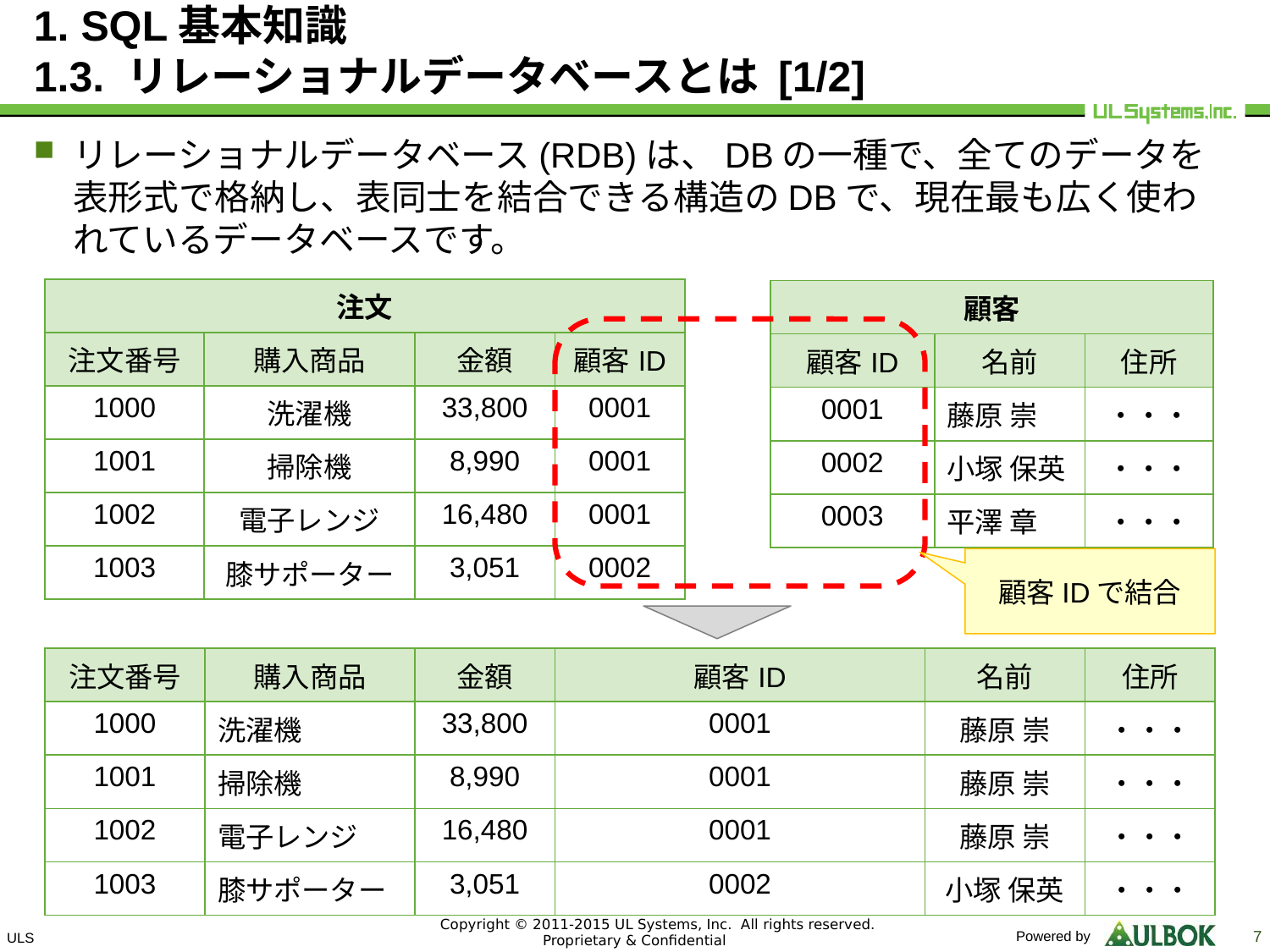

# 1. SQL基本知識 1.3. リレーショナルデータベースとは [1/2]
リレーショナルデータベース(RDB)は、DBの一種で、全てのデータを表形式で格納し、表同士を結合できる構造のDBで、現在最も広く使われているデータベースです。

| 注文 |  |  |  |
| --- | --- | --- | --- |
| 注文番号 | 購入商品 | 金額 | 顧客ID |
| 1000 | 洗濯機 | 33,800 | 0001 |
| 1001 | 掃除機 | 8,990 | 0001 |
| 1002 | 電子レンジ | 16,480 | 0001 |
| 1003 | 膝サポーター | 3,051 | 0002 |
| 顧客 |  |  |
| --- | --- | --- |
| 顧客ID | 名前 | 住所 |
| 0001 | 藤原 崇 | ・・・ |
| 0002 | 小塚 保英 | ・・・ |
| 0003 | 平澤 章 | ・・・ |

顧客IDで結合

| 注文番号 | 購入商品 | 金額 | 顧客ID | 名前 | 住所 |
| --- | --- | --- | --- | --- | --- |
| 1000 | 洗濯機 | 33,800 | 0001 | 藤原 崇 | ・・・ |
| 1001 | 掃除機 | 8,990 | 0001 | 藤原 崇 | ・・・ |
| 1002 | 電子レンジ | 16,480 | 0001 | 藤原 崇 | ・・・ |
| 1003 | 膝サポーター | 3,051 | 0002 | 小塚 保英 | ・・・ |